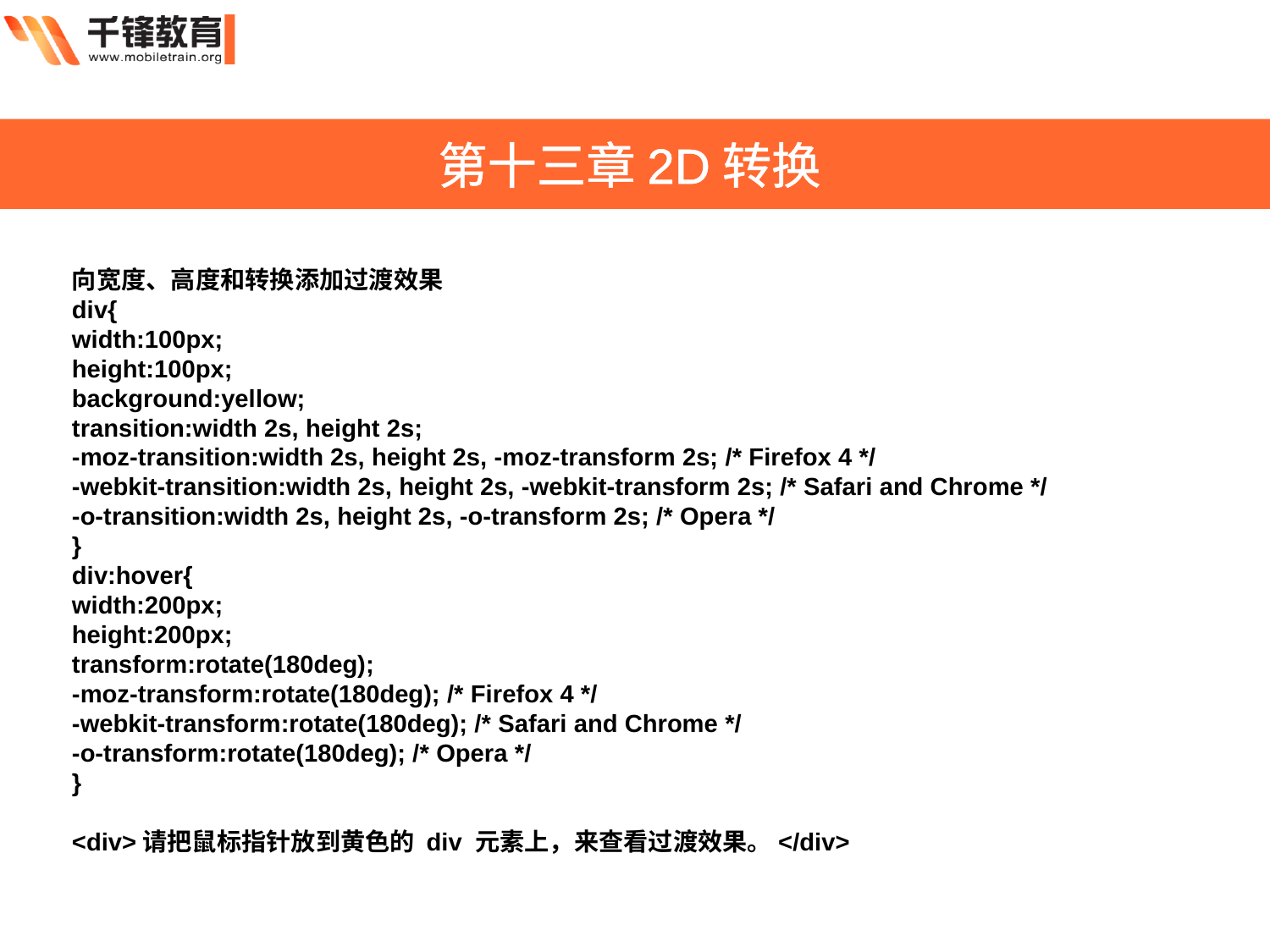

第十三章2D转换
向宽度、高度和转换添加过渡效果
div{
width:100px;
height:100px;
background:yellow;
transition:width 2s, height 2s;
-moz-transition:width 2s, height 2s, -moz-transform 2s; /* Firefox 4 */
-webkit-transition:width 2s, height 2s, -webkit-transform 2s; /* Safari and Chrome */
-o-transition:width 2s, height 2s, -o-transform 2s; /* Opera */
}
div:hover{
width:200px;
height:200px;
transform:rotate(180deg);
-moz-transform:rotate(180deg); /* Firefox 4 */
-webkit-transform:rotate(180deg); /* Safari and Chrome */
-o-transform:rotate(180deg); /* Opera */
}

<div>请把鼠标指针放到黄色的 div 元素上，来查看过渡效果。</div>